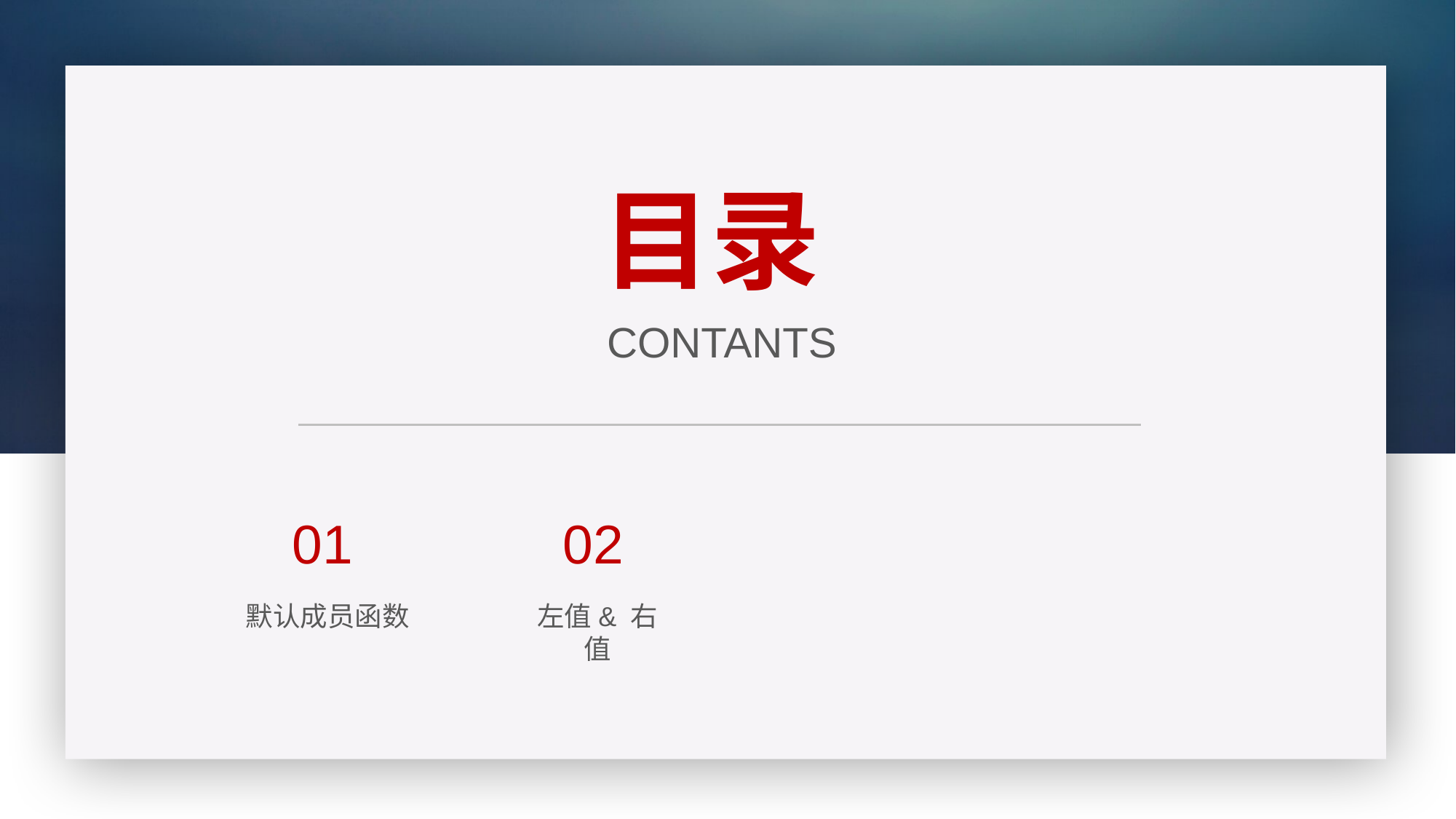

目录
CONTANTS
01
默认成员函数
02
左值& 右值